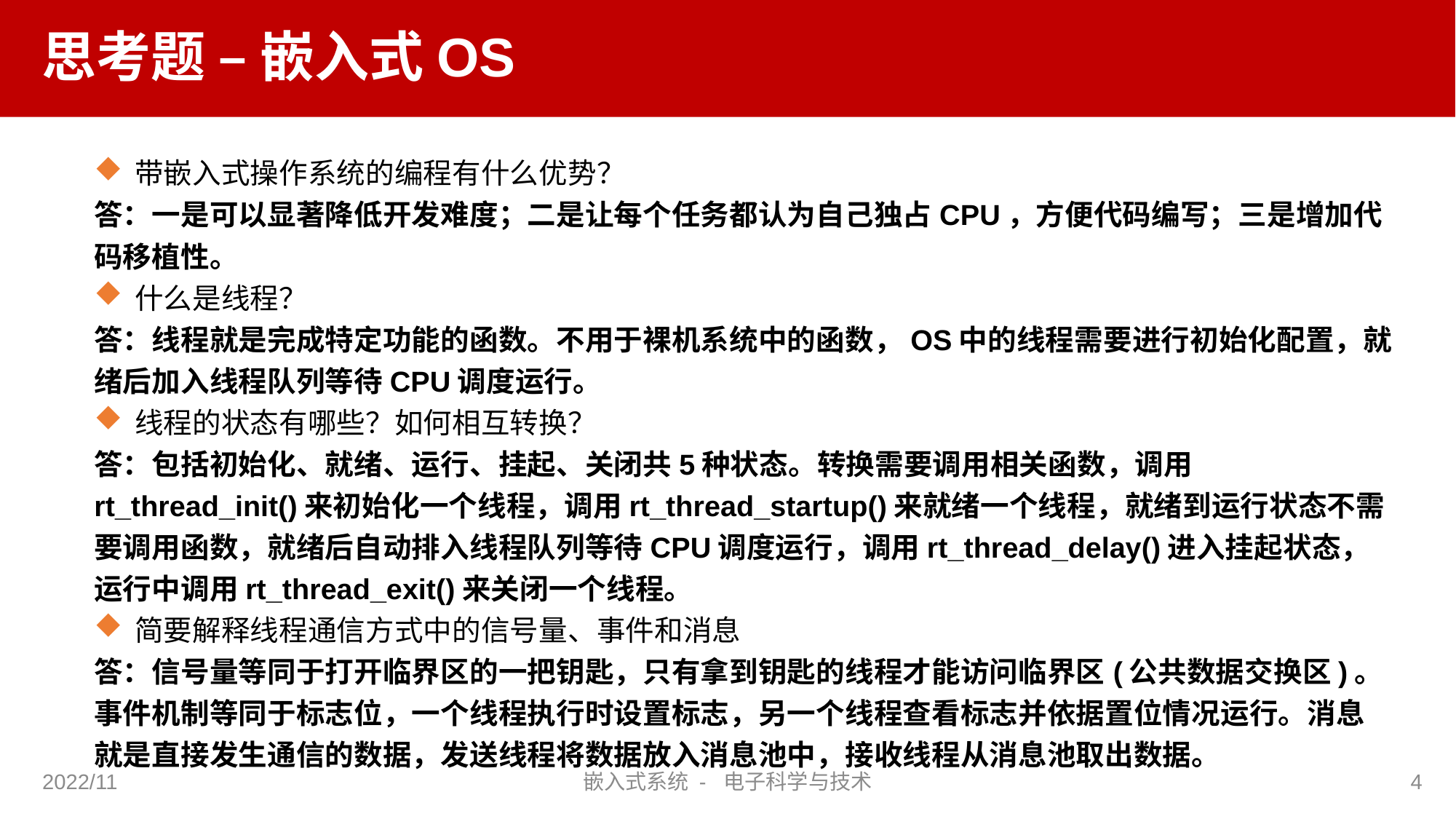

# 思考题 – 嵌入式OS
 带嵌入式操作系统的编程有什么优势？
答：一是可以显著降低开发难度；二是让每个任务都认为自己独占CPU，方便代码编写；三是增加代码移植性。
 什么是线程？
答：线程就是完成特定功能的函数。不用于裸机系统中的函数，OS中的线程需要进行初始化配置，就绪后加入线程队列等待CPU调度运行。
 线程的状态有哪些？如何相互转换？
答：包括初始化、就绪、运行、挂起、关闭共5种状态。转换需要调用相关函数，调用rt_thread_init()来初始化一个线程，调用rt_thread_startup()来就绪一个线程，就绪到运行状态不需要调用函数，就绪后自动排入线程队列等待CPU调度运行，调用rt_thread_delay()进入挂起状态，运行中调用rt_thread_exit()来关闭一个线程。
 简要解释线程通信方式中的信号量、事件和消息
答：信号量等同于打开临界区的一把钥匙，只有拿到钥匙的线程才能访问临界区(公共数据交换区)。事件机制等同于标志位，一个线程执行时设置标志，另一个线程查看标志并依据置位情况运行。消息就是直接发生通信的数据，发送线程将数据放入消息池中，接收线程从消息池取出数据。

2022/11
嵌入式系统 -  电子科学与技术
4